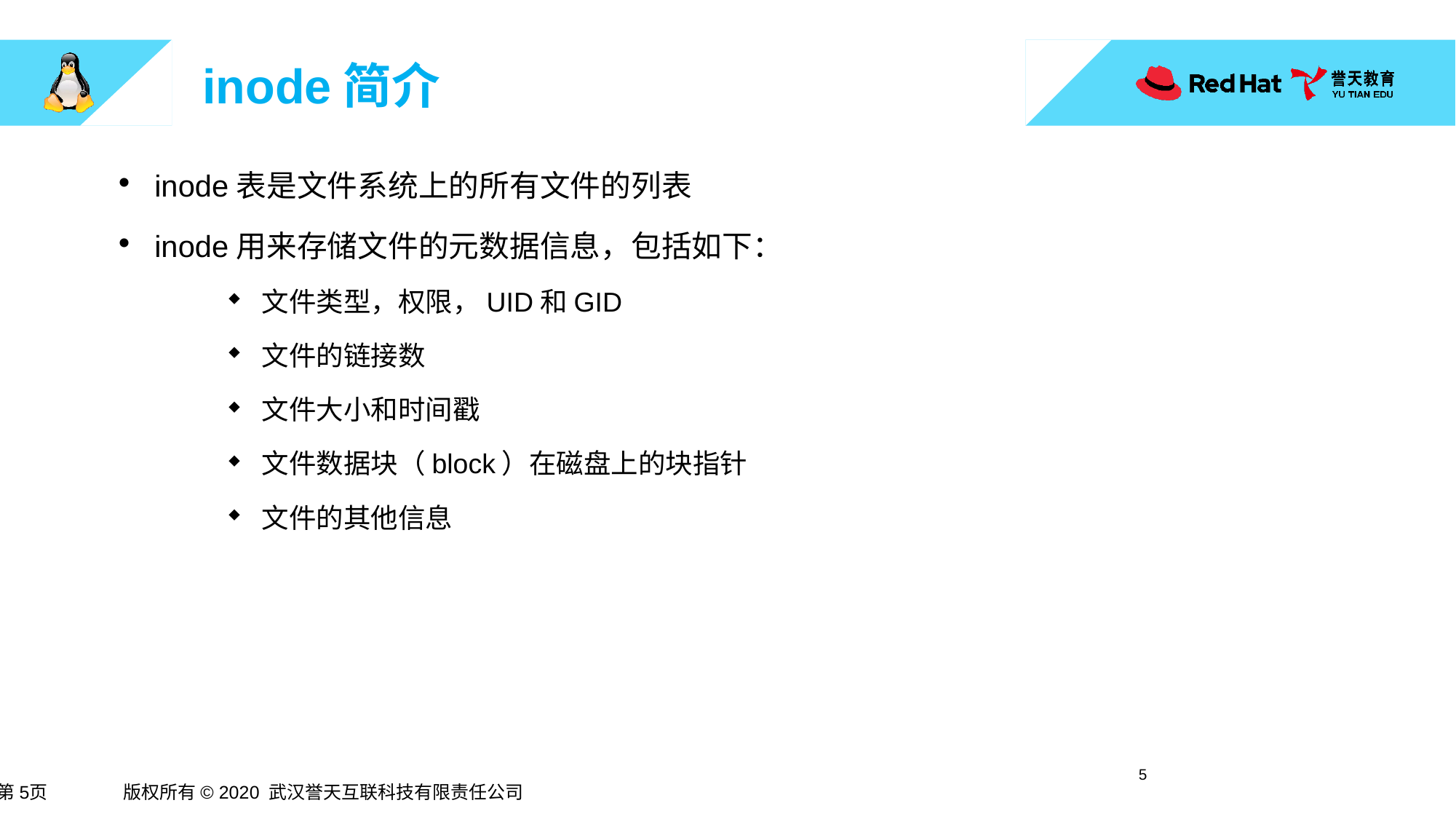

# inode简介
inode表是文件系统上的所有文件的列表
inode用来存储文件的元数据信息，包括如下：
文件类型，权限，UID和GID
文件的链接数
文件大小和时间戳
文件数据块（block）在磁盘上的块指针
文件的其他信息
5